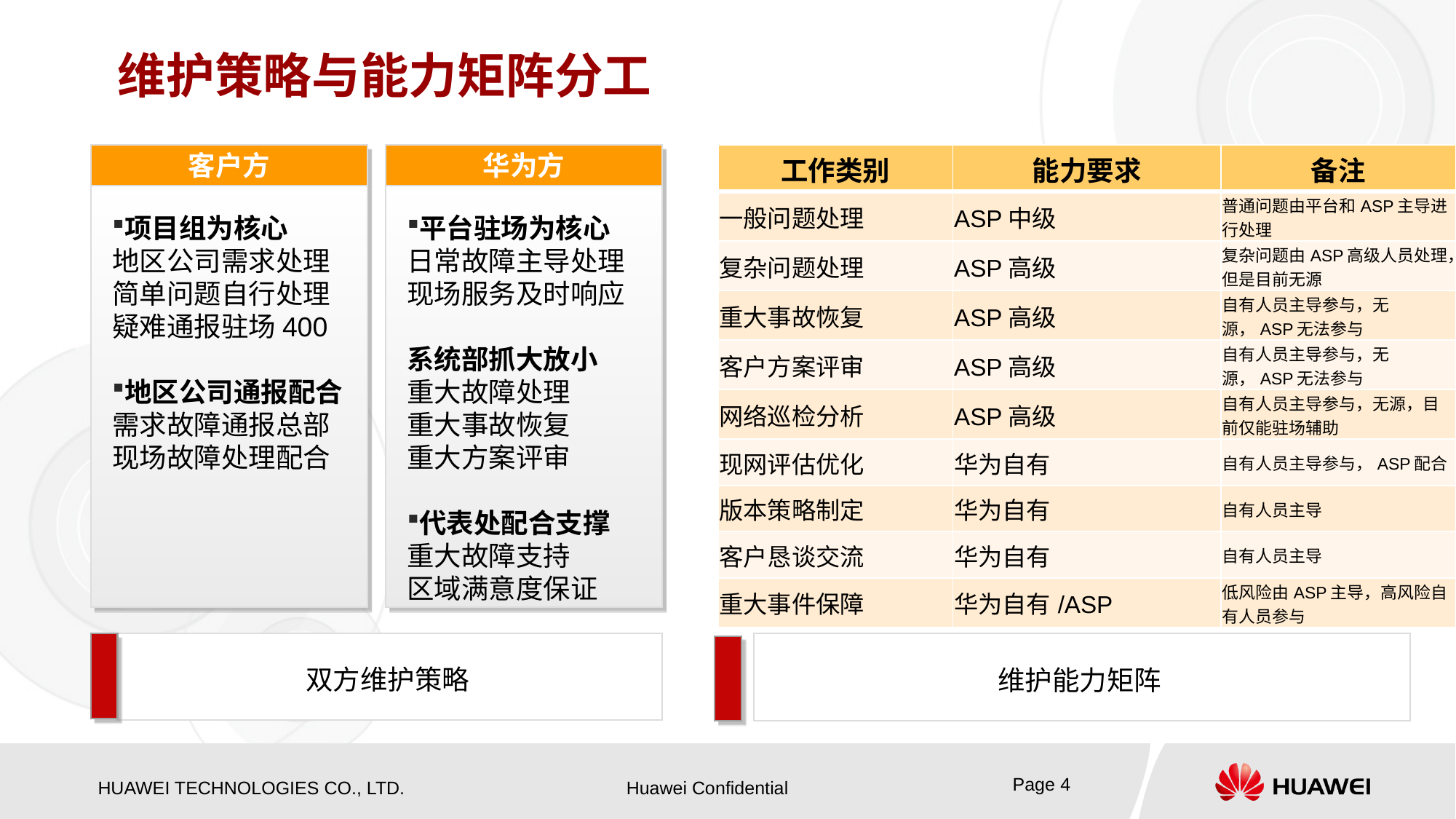

# 维护策略与能力矩阵分工
| 工作类别 | 能力要求 | 备注 |
| --- | --- | --- |
| 一般问题处理 | ASP中级 | 普通问题由平台和ASP主导进行处理 |
| 复杂问题处理 | ASP高级 | 复杂问题由ASP高级人员处理，但是目前无源 |
| 重大事故恢复 | ASP高级 | 自有人员主导参与，无源，ASP无法参与 |
| 客户方案评审 | ASP高级 | 自有人员主导参与，无源，ASP无法参与 |
| 网络巡检分析 | ASP高级 | 自有人员主导参与，无源，目前仅能驻场辅助 |
| 现网评估优化 | 华为自有 | 自有人员主导参与，ASP配合 |
| 版本策略制定 | 华为自有 | 自有人员主导 |
| 客户恳谈交流 | 华为自有 | 自有人员主导 |
| 重大事件保障 | 华为自有/ASP | 低风险由ASP主导，高风险自有人员参与 |
客户方
华为方
项目组为核心
地区公司需求处理
简单问题自行处理
疑难通报驻场400

地区公司通报配合
需求故障通报总部现场故障处理配合

平台驻场为核心
日常故障主导处理
现场服务及时响应

系统部抓大放小
重大故障处理
重大事故恢复
重大方案评审

代表处配合支撑
重大故障支持
区域满意度保证

双方维护策略
维护能力矩阵